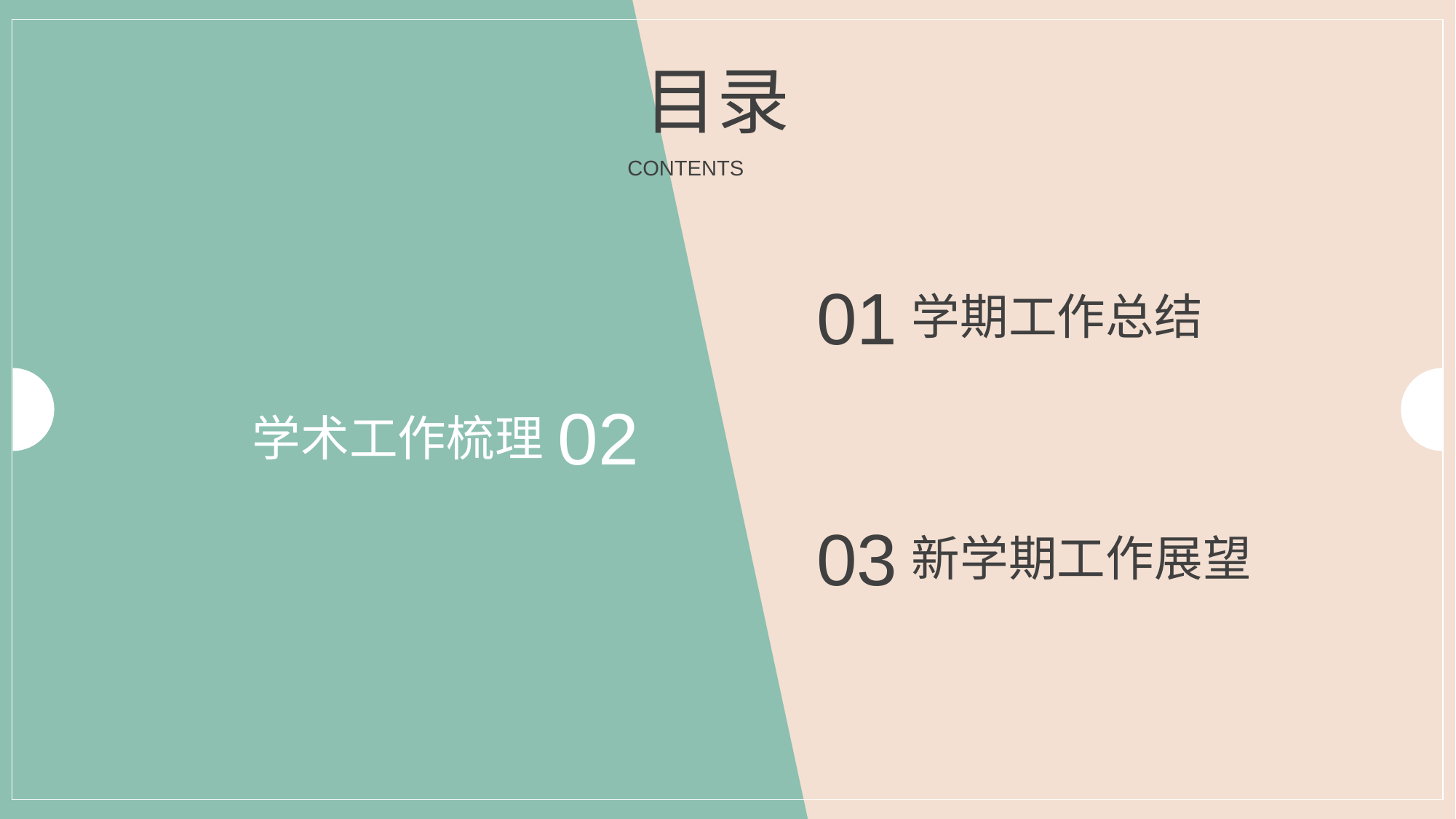

目录
CONTENTS
01
学期工作总结

02
学术工作梳理
03
新学期工作展望